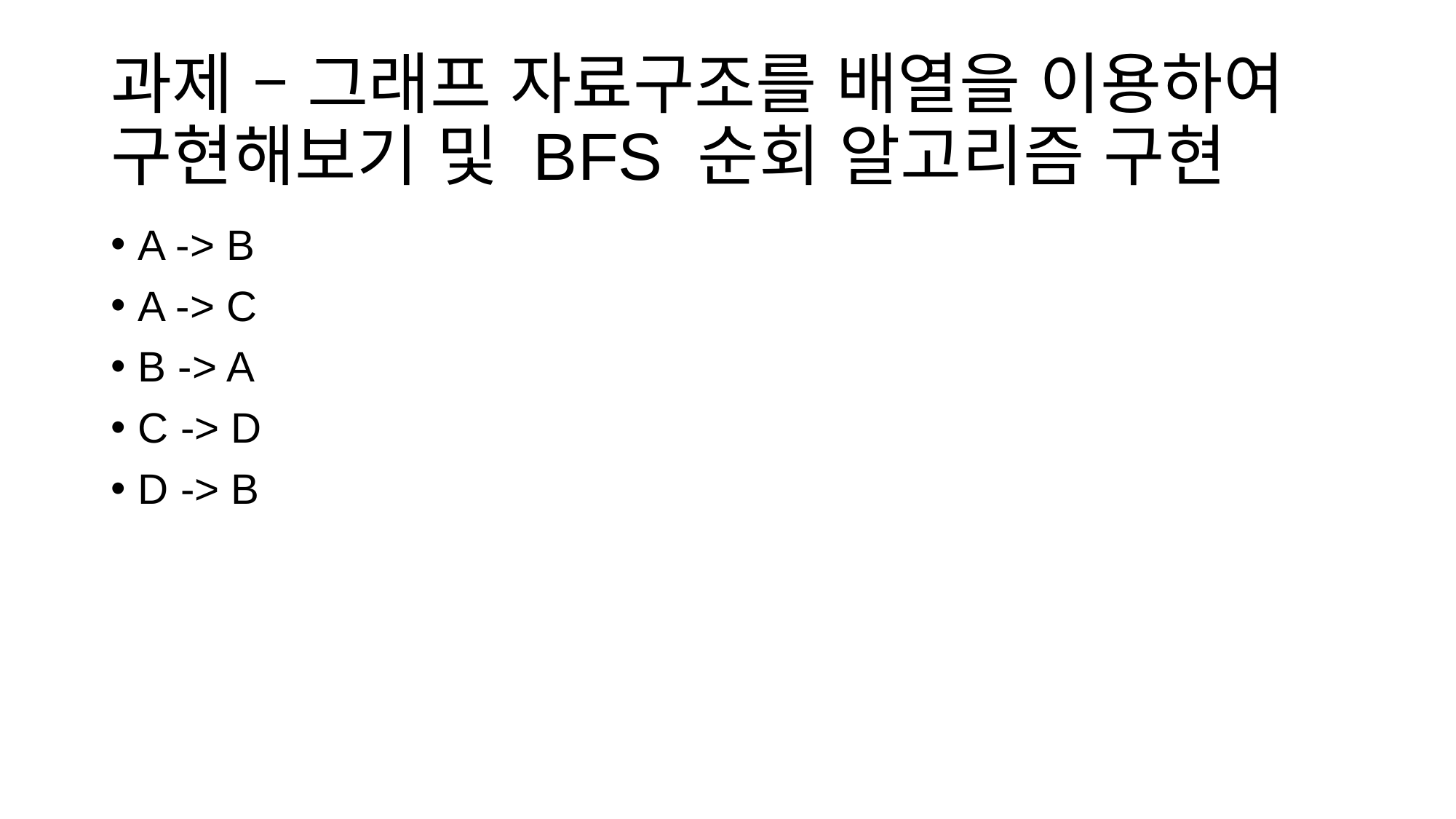

# 과제 – 그래프 자료구조를 배열을 이용하여 구현해보기 및 BFS 순회 알고리즘 구현
A -> B
A -> C
B -> A
C -> D
D -> B